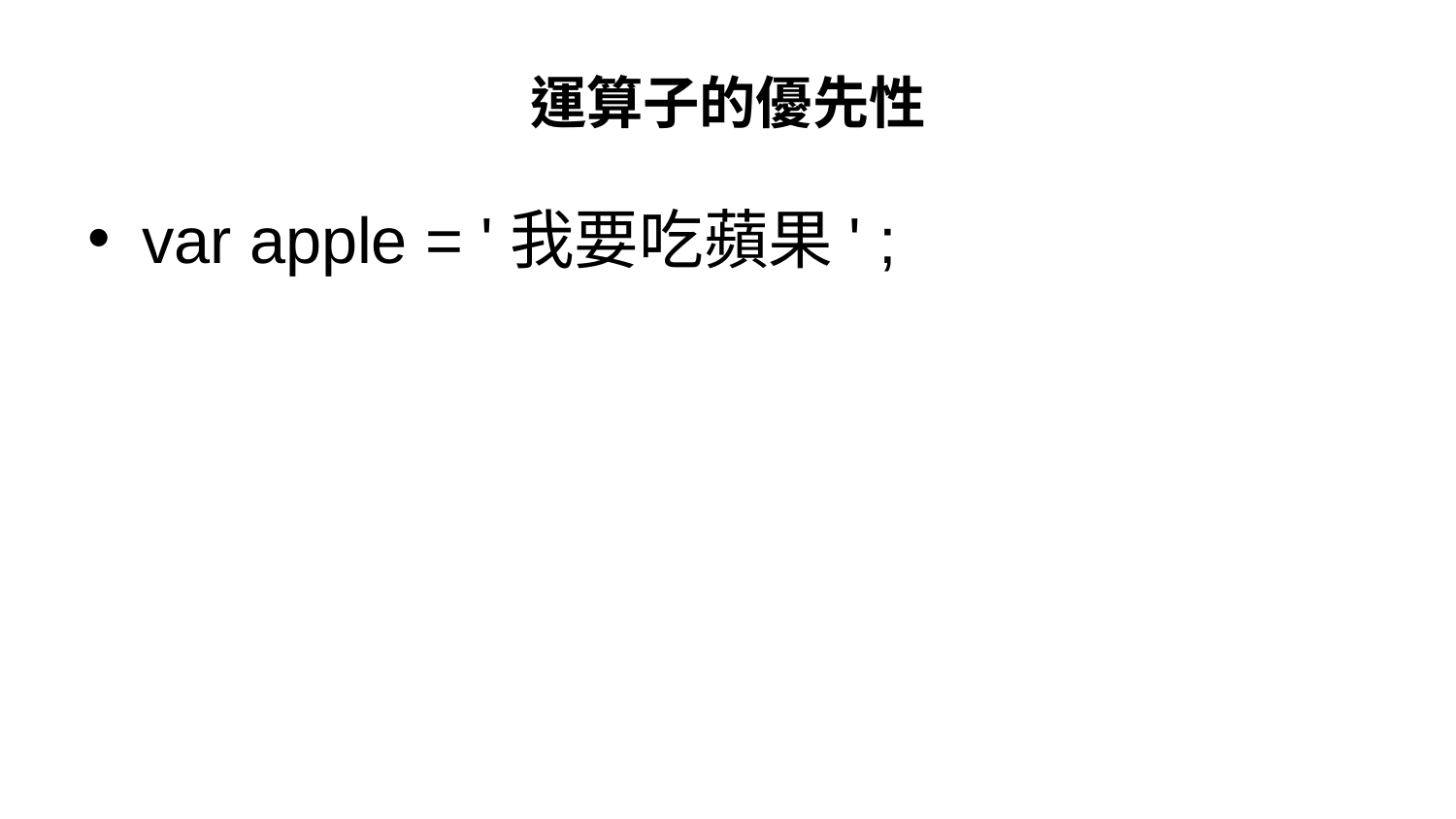

# 運算子的優先性
var apple = '我要吃蘋果' ;